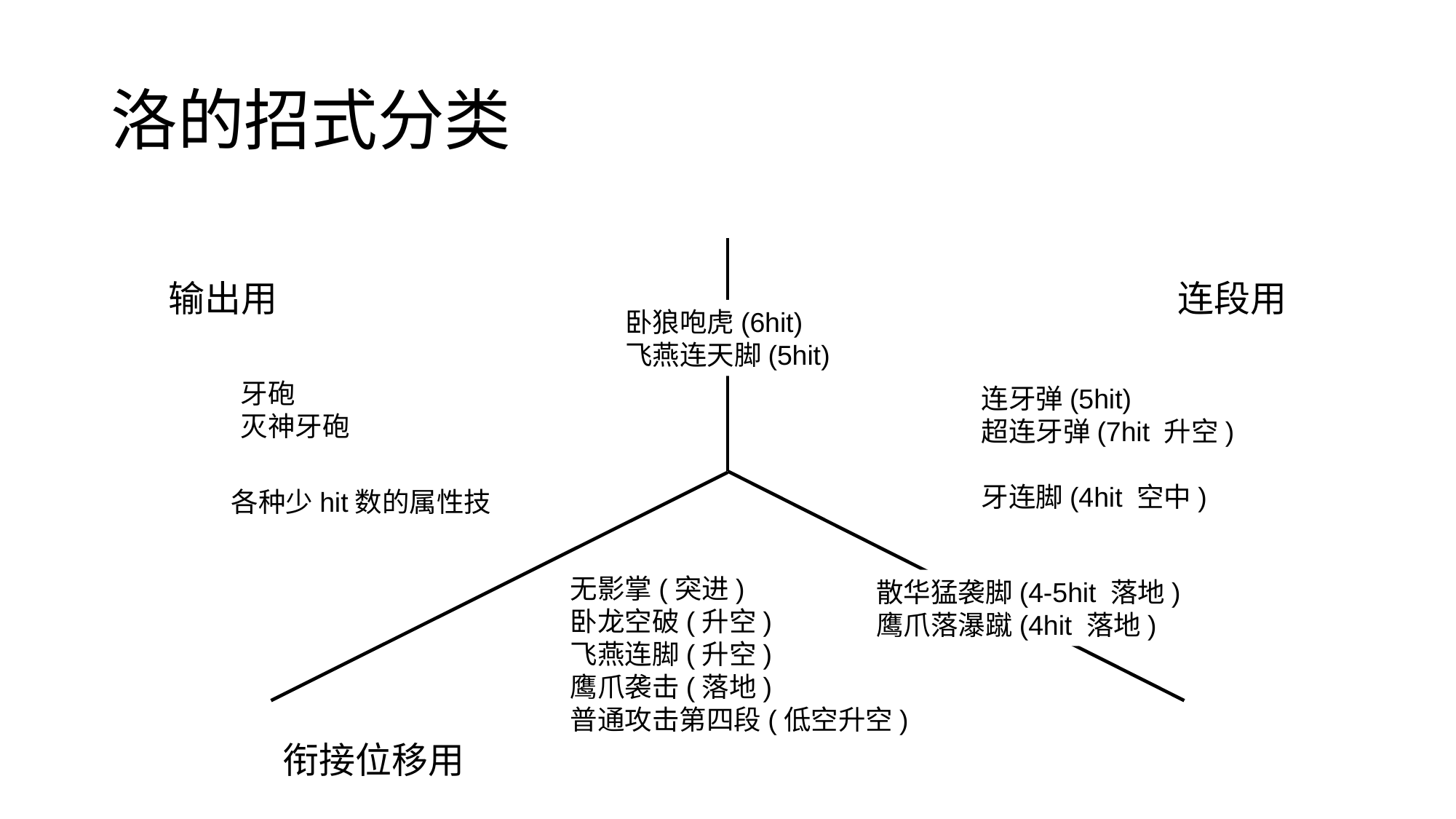

# 洛的招式分类
输出用
连段用
卧狼咆虎(6hit)
飞燕连天脚(5hit)
牙砲
灭神牙砲
连牙弹(5hit)
超连牙弹(7hit 升空)

牙连脚(4hit 空中)
各种少hit数的属性技
无影掌(突进)
卧龙空破(升空)
飞燕连脚(升空)
鹰爪袭击(落地)
普通攻击第四段(低空升空)
散华猛袭脚(4-5hit 落地)
鹰爪落瀑蹴(4hit 落地)
衔接位移用